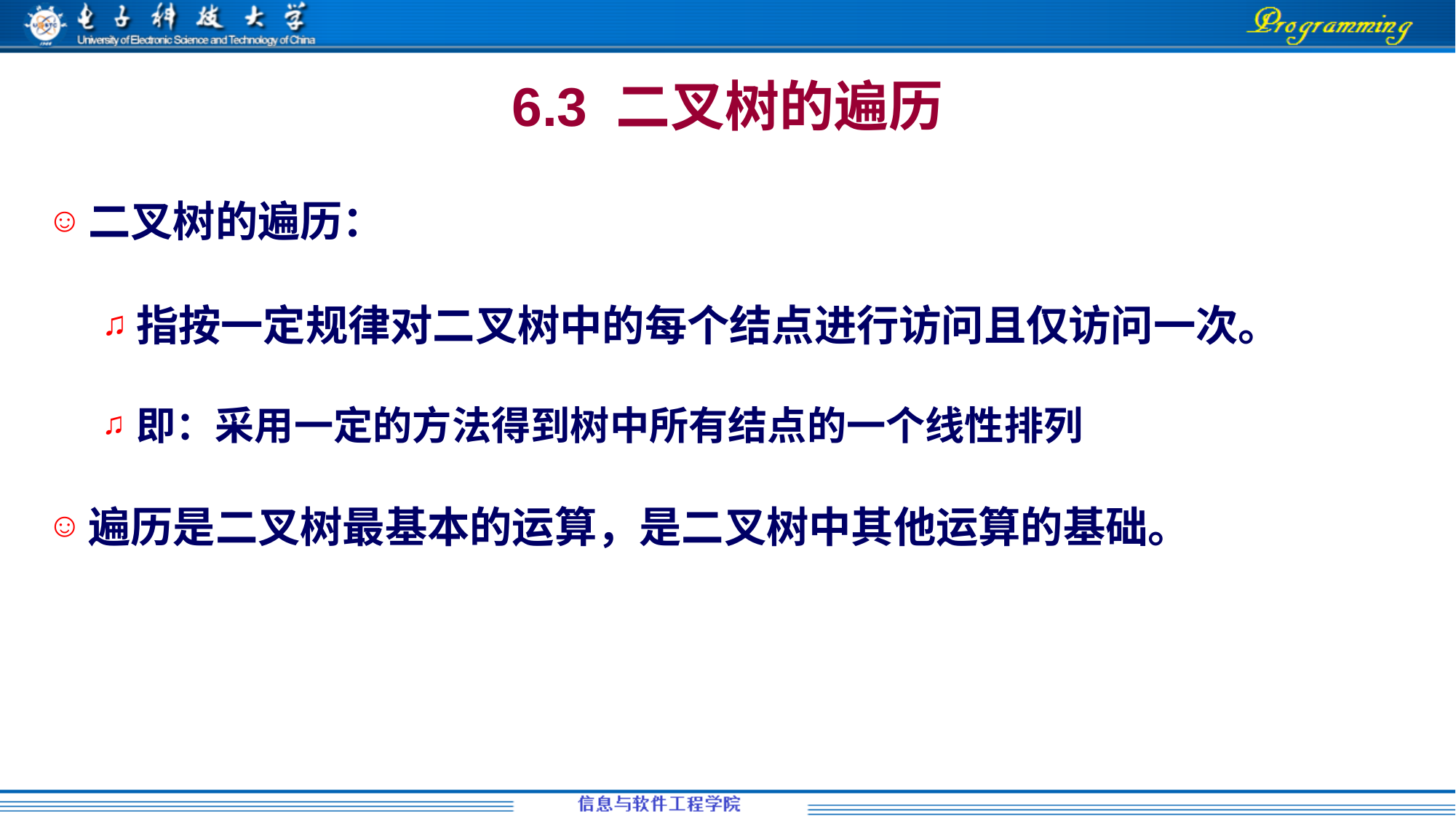

# 6.3 二叉树的遍历
二叉树的遍历：
指按一定规律对二叉树中的每个结点进行访问且仅访问一次。
即：采用一定的方法得到树中所有结点的一个线性排列
遍历是二叉树最基本的运算，是二叉树中其他运算的基础。